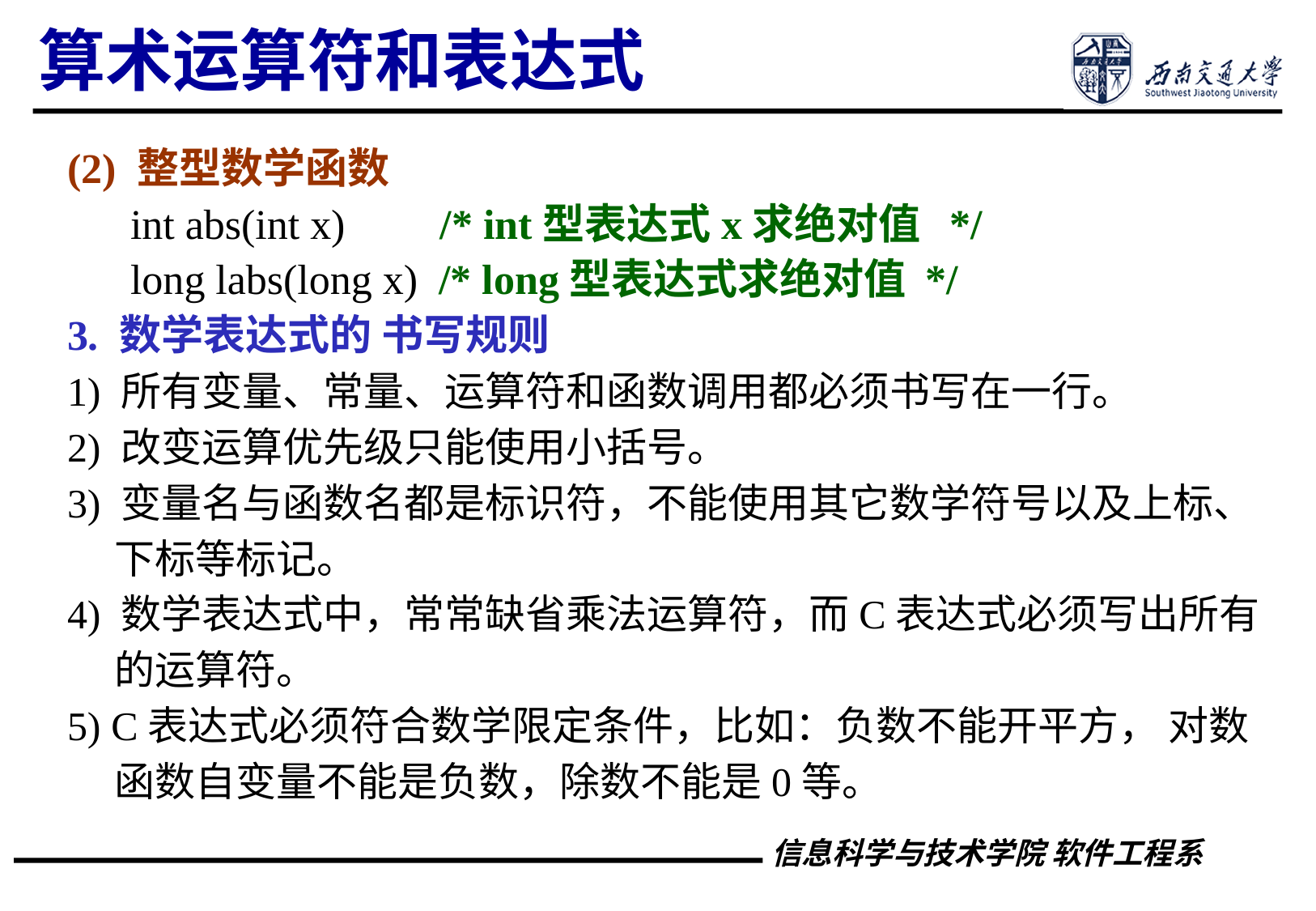

算术运算符和表达式
(2) 整型数学函数
      int abs(int x)         /* int型表达式x求绝对值  */
      long labs(long x)  /* long型表达式求绝对值 */
3. 数学表达式的 书写规则
1) 所有变量、常量、运算符和函数调用都必须书写在一行。
2) 改变运算优先级只能使用小括号。
3) 变量名与函数名都是标识符，不能使用其它数学符号以及上标、下标等标记。
4) 数学表达式中，常常缺省乘法运算符，而C表达式必须写出所有的运算符。
5) C表达式必须符合数学限定条件，比如：负数不能开平方， 对数函数自变量不能是负数，除数不能是0等。